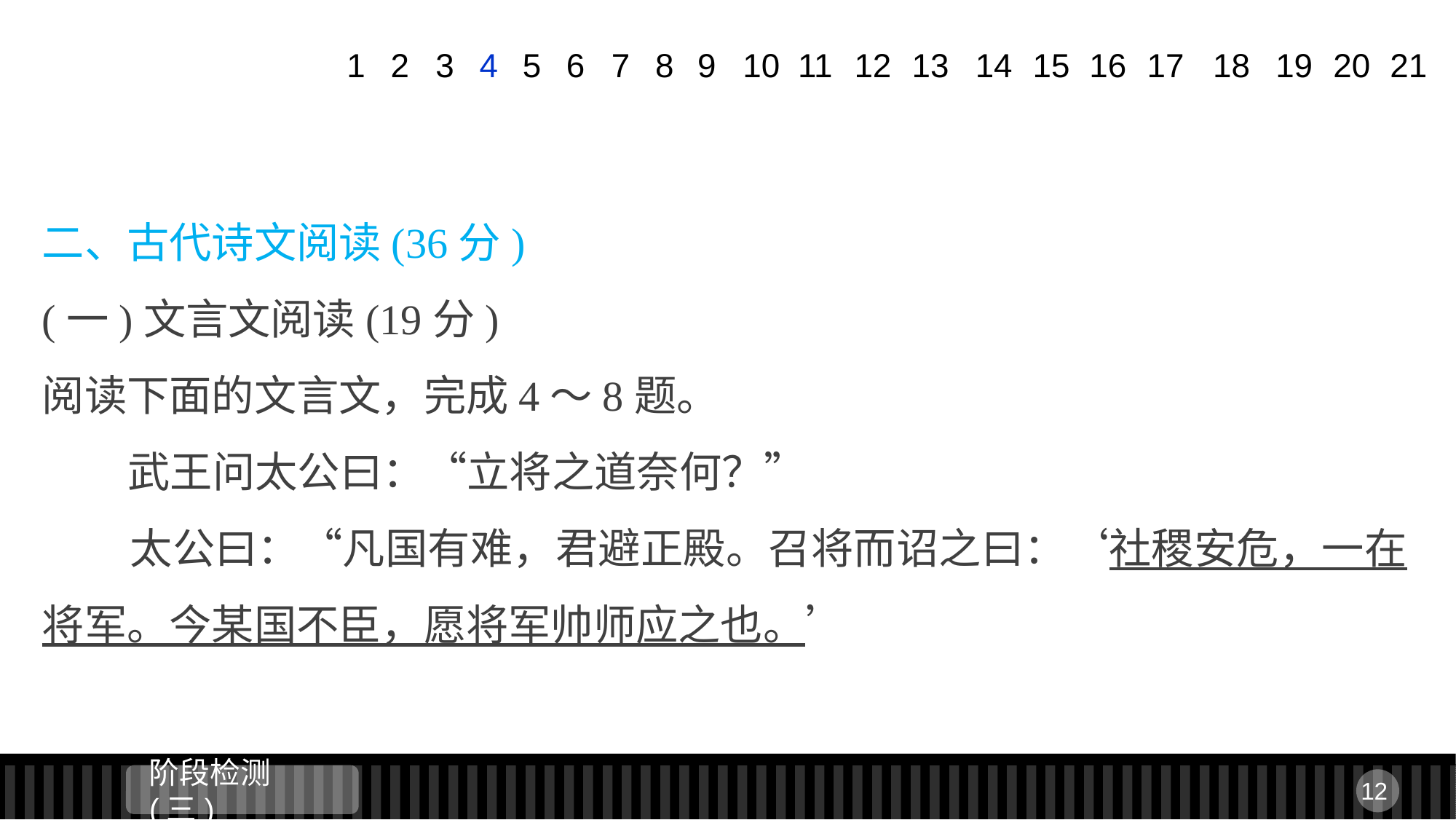

1
2
3
4
5
6
7
8
9
11
12
13
14
15
16
17
18
19
20
21
10
二、古代诗文阅读(36分)
(一)文言文阅读(19分)
阅读下面的文言文，完成4～8题。
        武王问太公曰：“立将之道奈何？”
        太公曰：“凡国有难，君避正殿。召将而诏之曰：‘社稷安危，一在将军。今某国不臣，愿将军帅师应之也。’